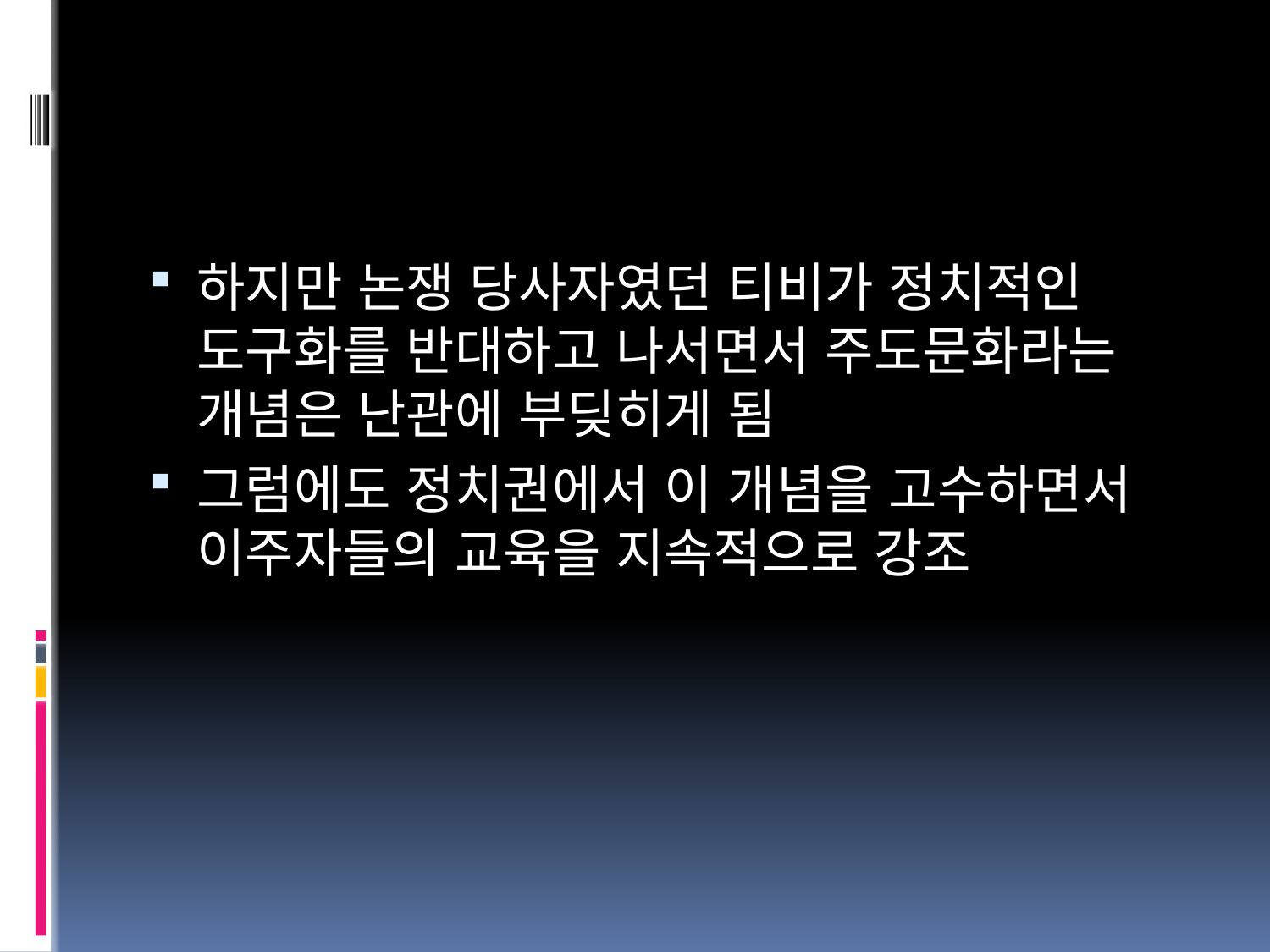

#
하지만 논쟁 당사자였던 티비가 정치적인 도구화를 반대하고 나서면서 주도문화라는 개념은 난관에 부딪히게 됨
그럼에도 정치권에서 이 개념을 고수하면서 이주자들의 교육을 지속적으로 강조